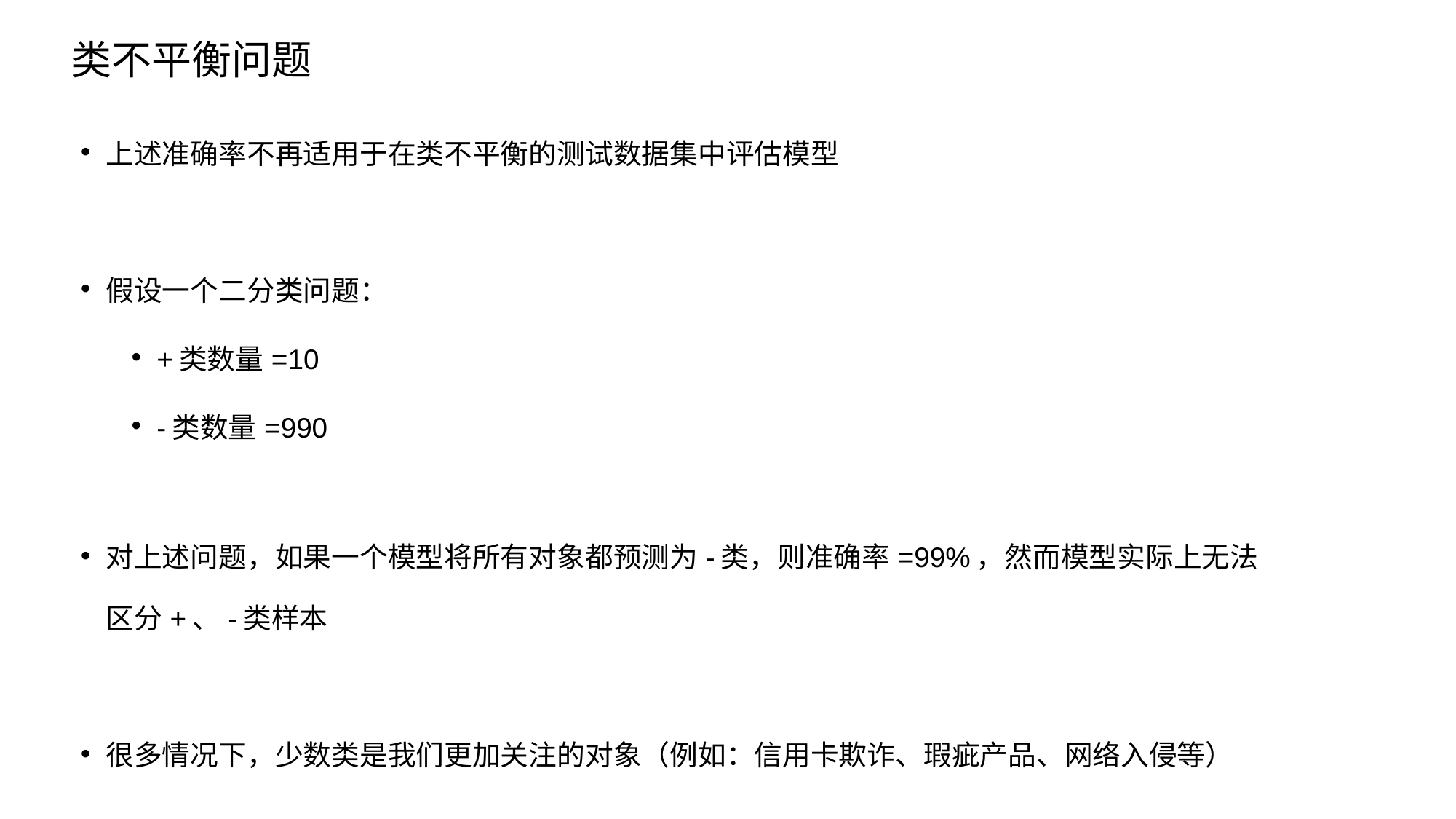

# 类不平衡问题

上述准确率不再适用于在类不平衡的测试数据集中评估模型

假设一个二分类问题：
+类数量=10
-类数量=990

对上述问题，如果一个模型将所有对象都预测为-类，则准确率=99%，然而模型实际上无法区分+、-类样本

很多情况下，少数类是我们更加关注的对象（例如：信用卡欺诈、瑕疵产品、网络入侵等）